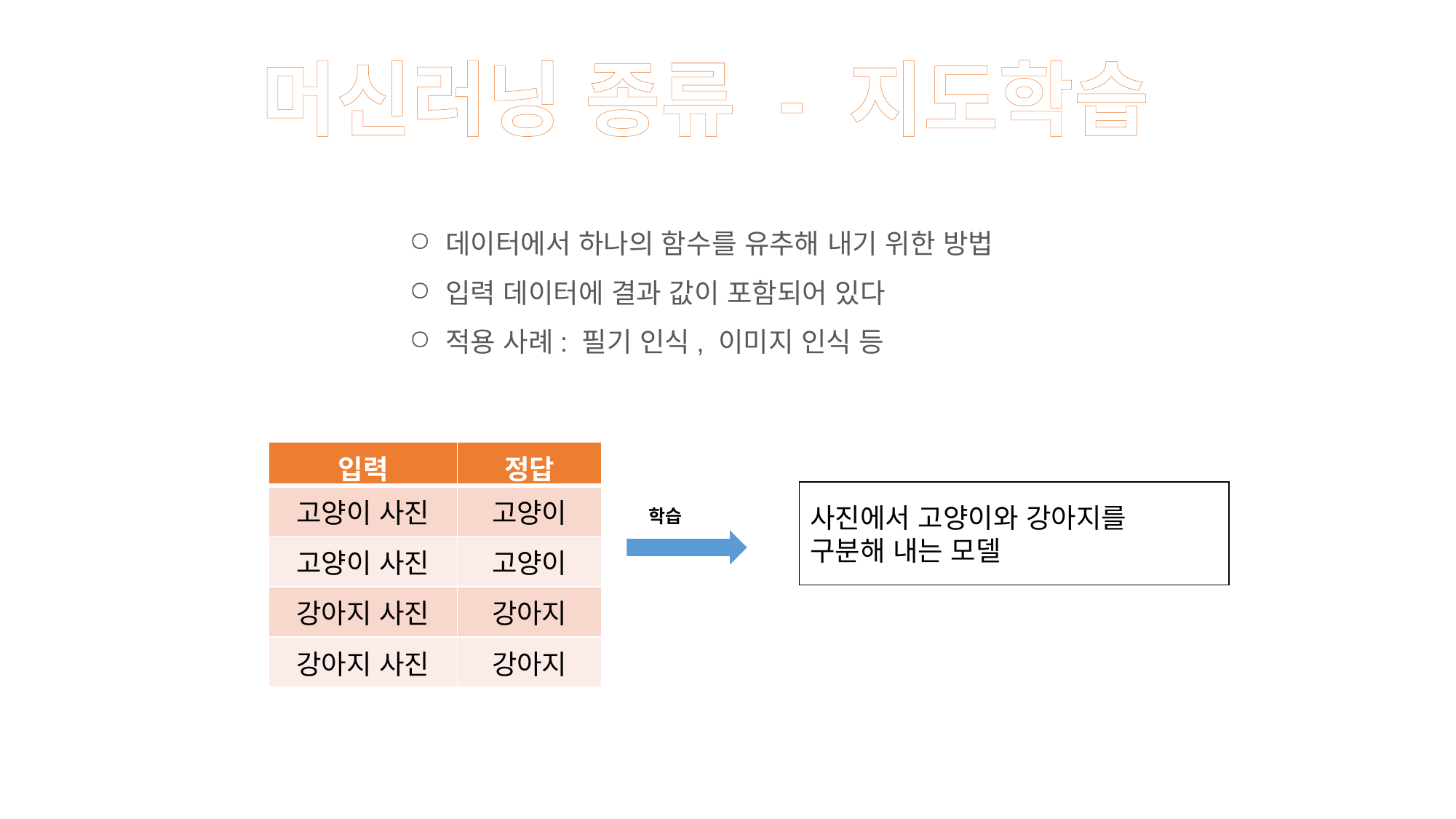

머신러닝 종류 - 지도학습
데이터에서 하나의 함수를 유추해 내기 위한 방법
입력 데이터에 결과 값이 포함되어 있다
적용 사례: 필기 인식, 이미지 인식 등
| 입력 | 정답 |
| --- | --- |
| 고양이 사진 | 고양이 |
| 고양이 사진 | 고양이 |
| 강아지 사진 | 강아지 |
| 강아지 사진 | 강아지 |
사진에서 고양이와 강아지를
구분해 내는 모델
학습